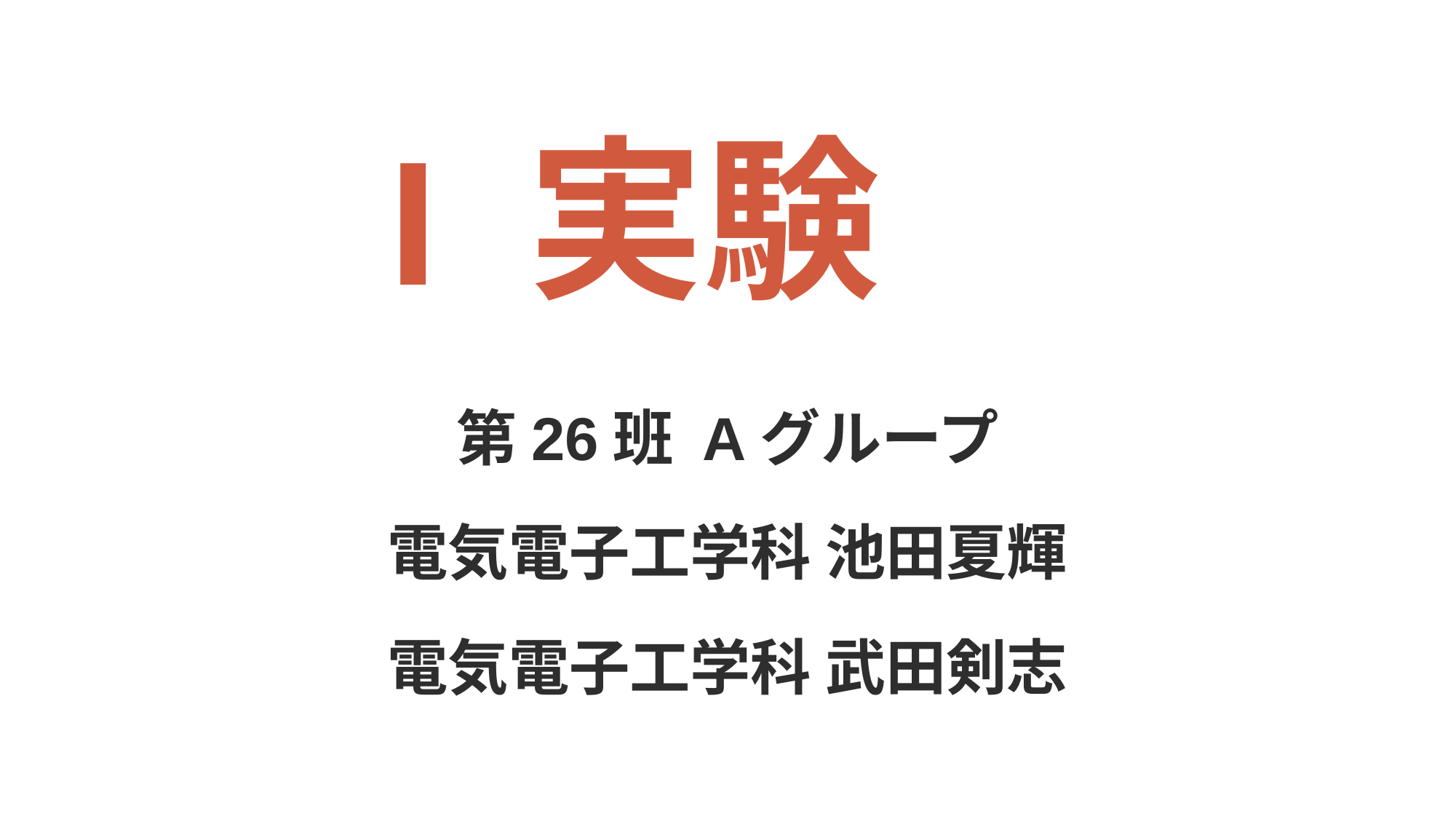

I 実験
第26班 Aグループ
電気電子工学科 池田夏輝
電気電子工学科 武田剣志